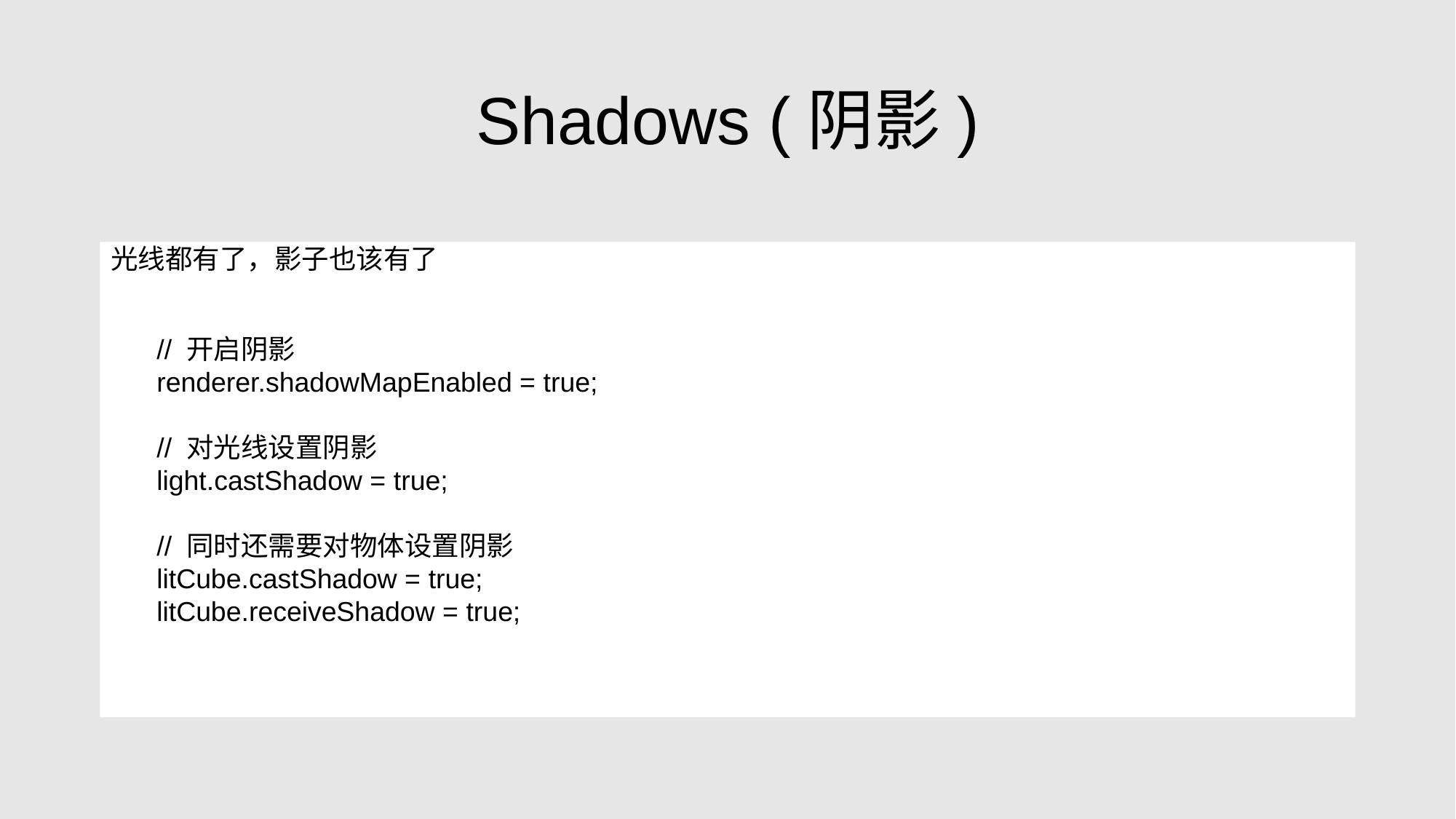

# Shadows (阴影)
光线都有了，影子也该有了
      // 开启阴影
      renderer.shadowMapEnabled = true;

      // 对光线设置阴影
      light.castShadow = true;

      // 同时还需要对物体设置阴影
      litCube.castShadow = true;
      litCube.receiveShadow = true;